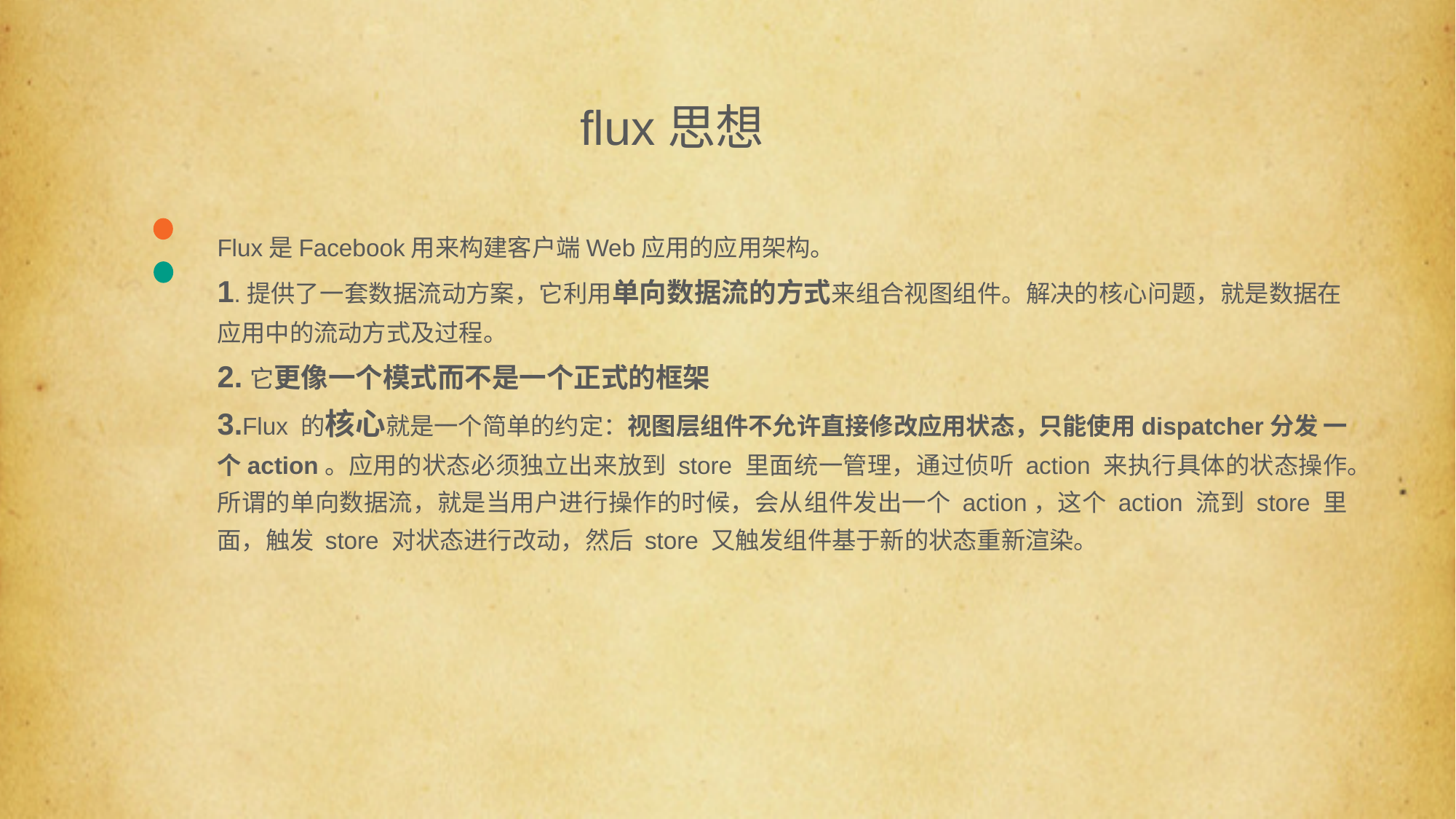

flux思想

Flux是Facebook用来构建客户端Web应用的应用架构。
1.提供了一套数据流动方案，它利用单向数据流的方式来组合视图组件。解决的核心问题，就是数据在  应用中的流动方式及过程。
2.它更像一个模式而不是一个正式的框架
3.Flux 的核心就是一个简单的约定：视图层组件不允许直接修改应用状态，只能使用dispatcher分发 一个action。应用的状态必须独立出来放到 store 里面统一管理，通过侦听 action 来执行具体的状态操作。所谓的单向数据流，就是当用户进行操作的时候，会从组件发出一个 action，这个 action 流到 store 里面，触发 store 对状态进行改动，然后 store 又触发组件基于新的状态重新渲染。